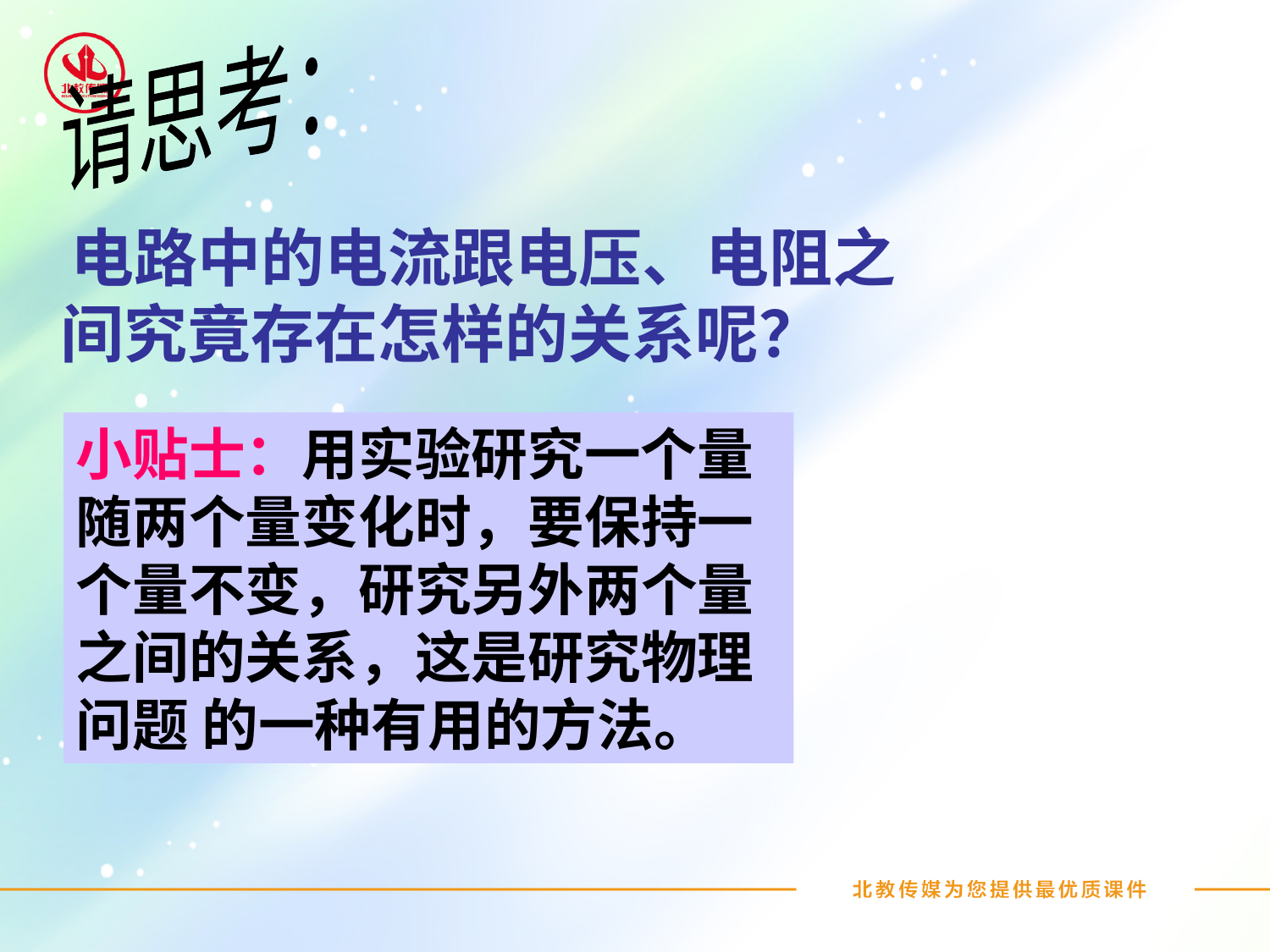

请思考：
   电路中的电流跟电压、电阻之间究竟存在怎样的关系呢？
小贴士：用实验研究一个量随两个量变化时，要保持一个量不变，研究另外两个量之间的关系，这是研究物理问题 的一种有用的方法。